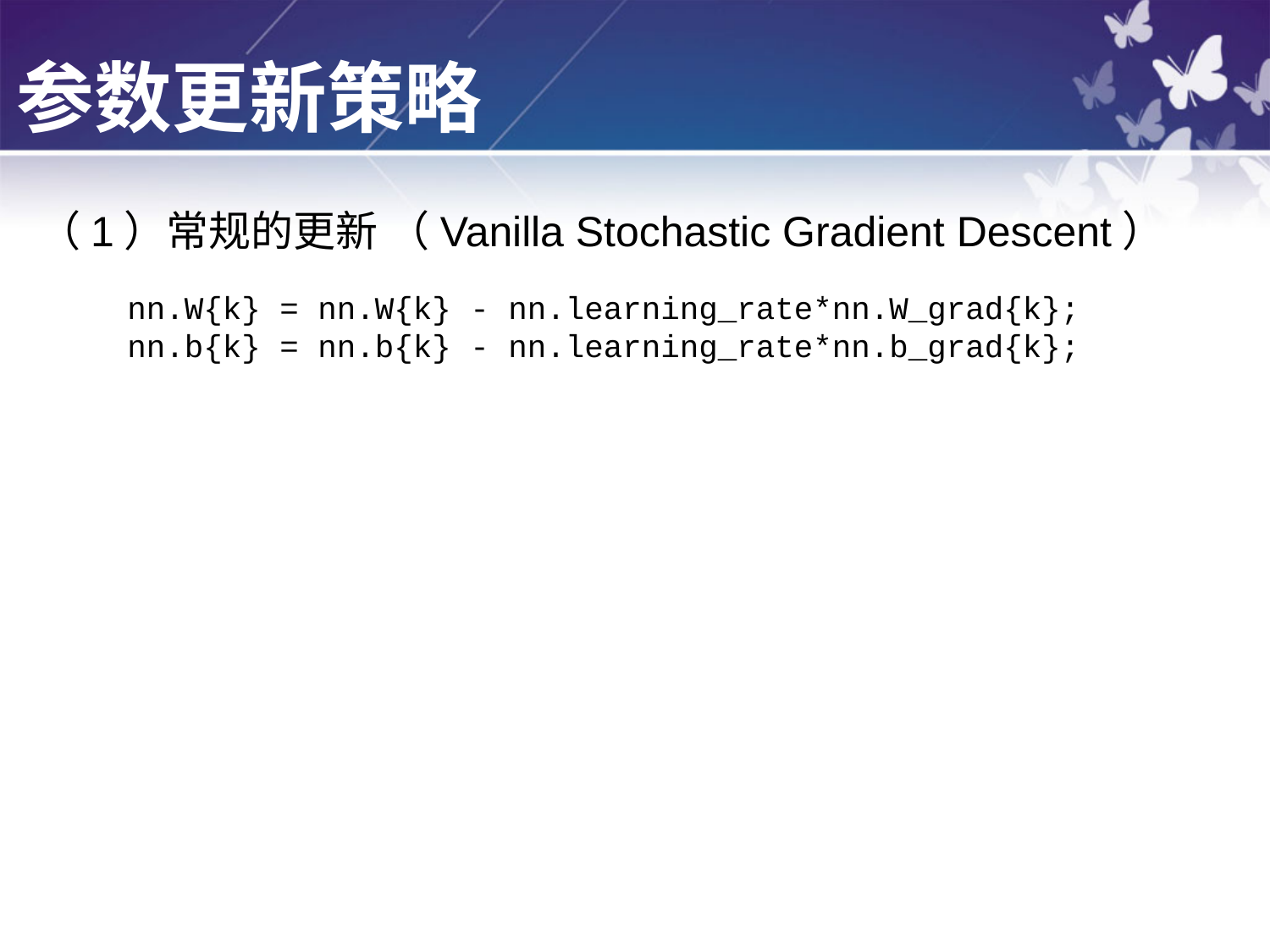

参数更新策略
（1）常规的更新 （Vanilla Stochastic Gradient Descent）
nn.W{k} = nn.W{k} - nn.learning_rate*nn.W_grad{k};
nn.b{k} = nn.b{k} - nn.learning_rate*nn.b_grad{k};